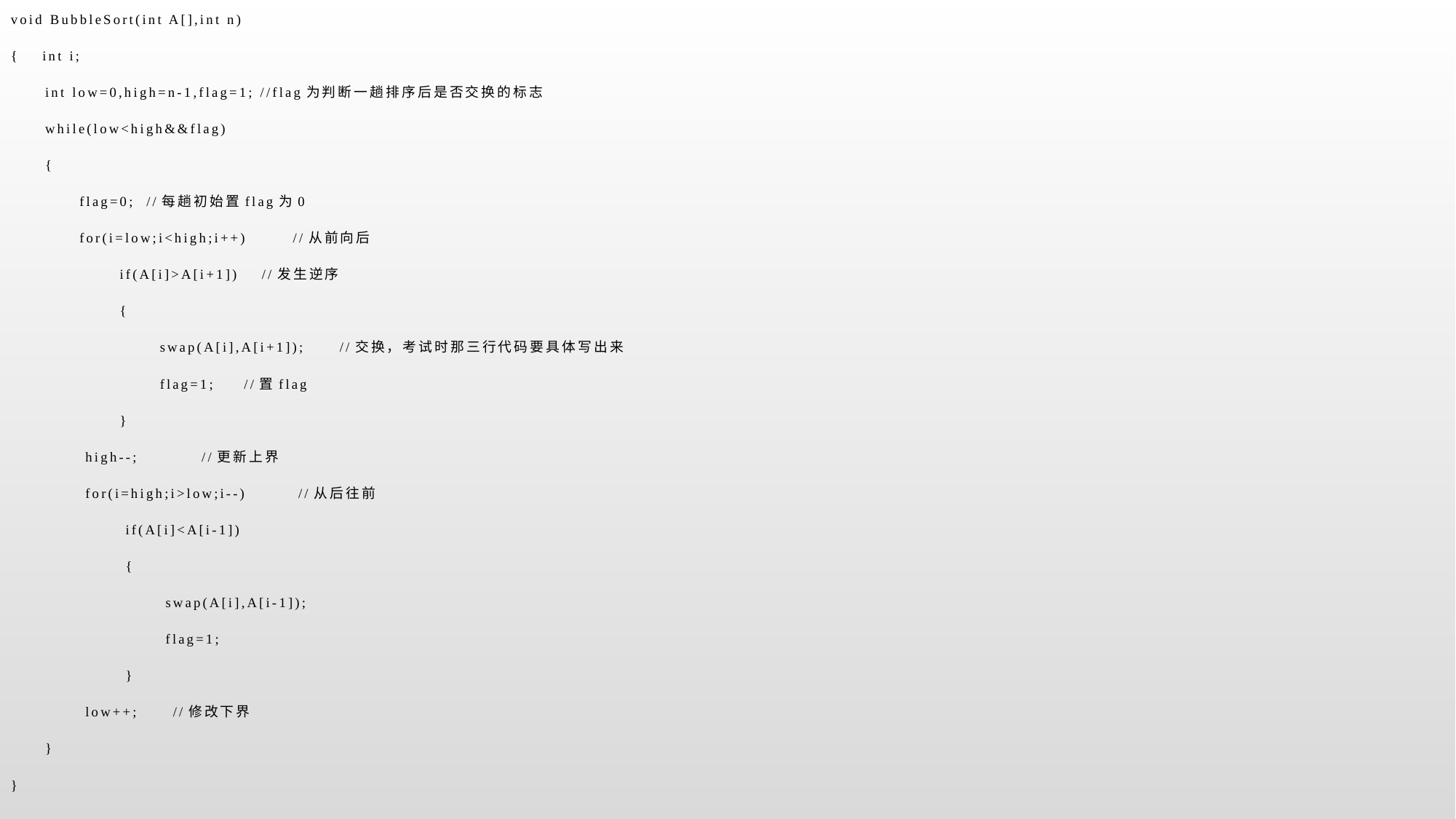

void BubbleSort(int A[],int n)
{    int i;
      int low=0,high=n-1,flag=1; //flag为判断一趟排序后是否交换的标志
      while(low<high&&flag)
      {
            flag=0;  //每趟初始置flag为0
            for(i=low;i<high;i++)        //从前向后
                   if(A[i]>A[i+1])    //发生逆序
                   {
                          swap(A[i],A[i+1]);      //交换，考试时那三行代码要具体写出来
                          flag=1;     //置flag
                   }
             high--;           //更新上界
             for(i=high;i>low;i--)         //从后往前
                    if(A[i]<A[i-1])
                    {
                           swap(A[i],A[i-1]);
                           flag=1;
                    }
             low++;      //修改下界
      }
}